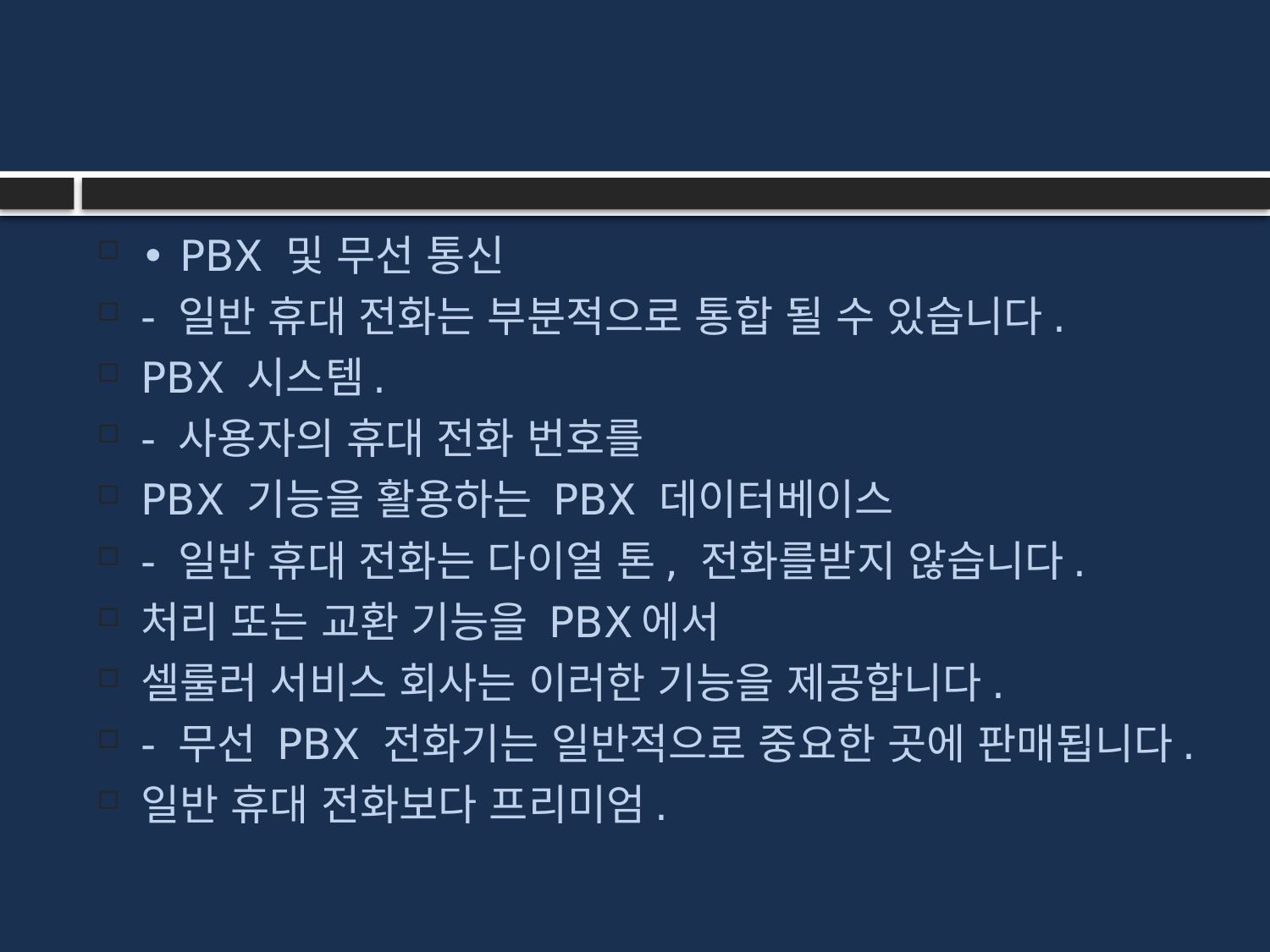

#
• PBX 및 무선 통신
- 일반 휴대 전화는 부분적으로 통합 될 수 있습니다.
PBX 시스템.
- 사용자의 휴대 전화 번호를
PBX 기능을 활용하는 PBX 데이터베이스
- 일반 휴대 전화는 다이얼 톤, 전화를받지 않습니다.
처리 또는 교환 기능을 PBX에서
셀룰러 서비스 회사는 이러한 기능을 제공합니다.
- 무선 PBX 전화기는 일반적으로 중요한 곳에 판매됩니다.
일반 휴대 전화보다 프리미엄.